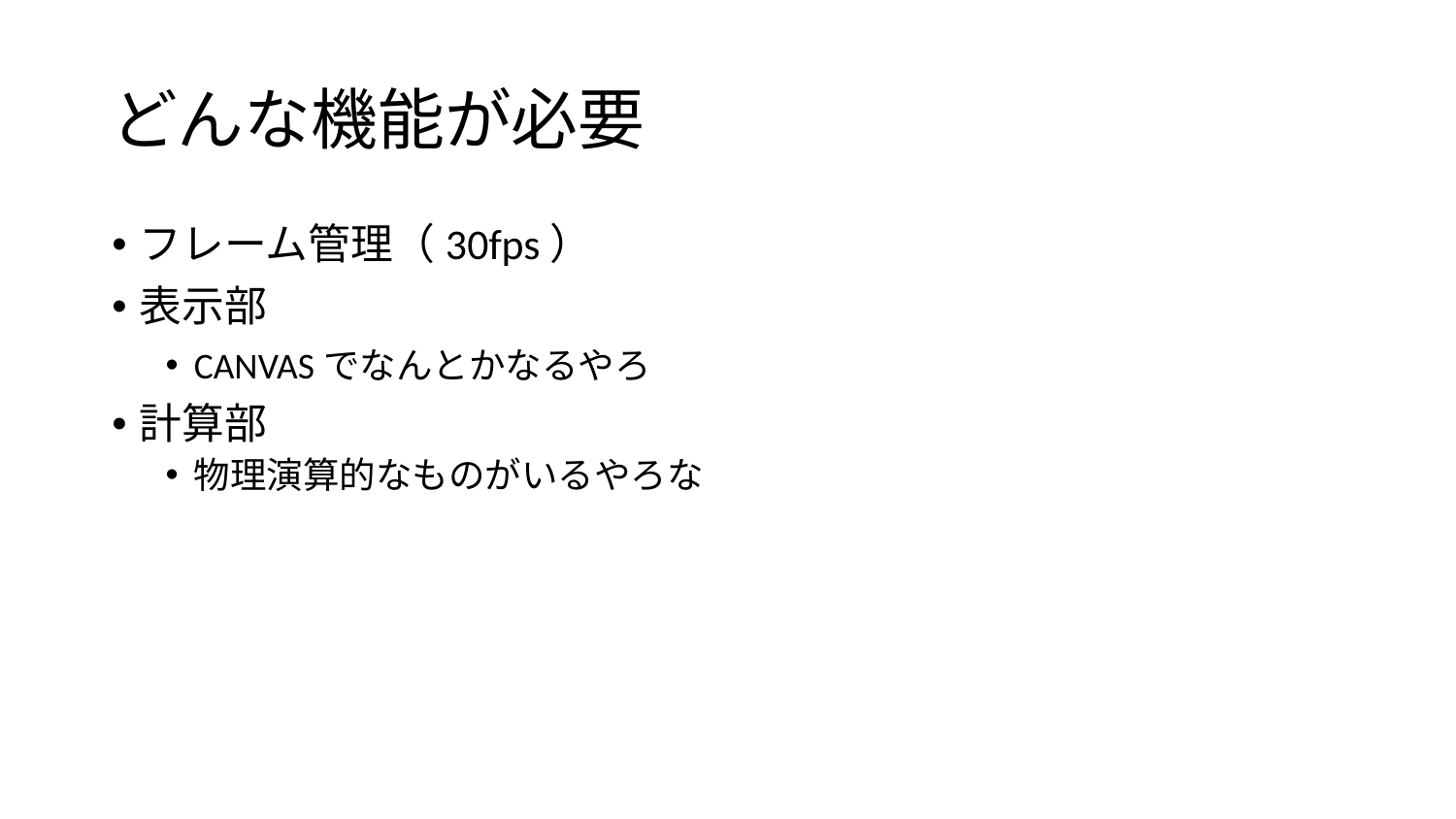

# どんな機能が必要
フレーム管理（30fps）
表示部
CANVASでなんとかなるやろ
計算部
物理演算的なものがいるやろな